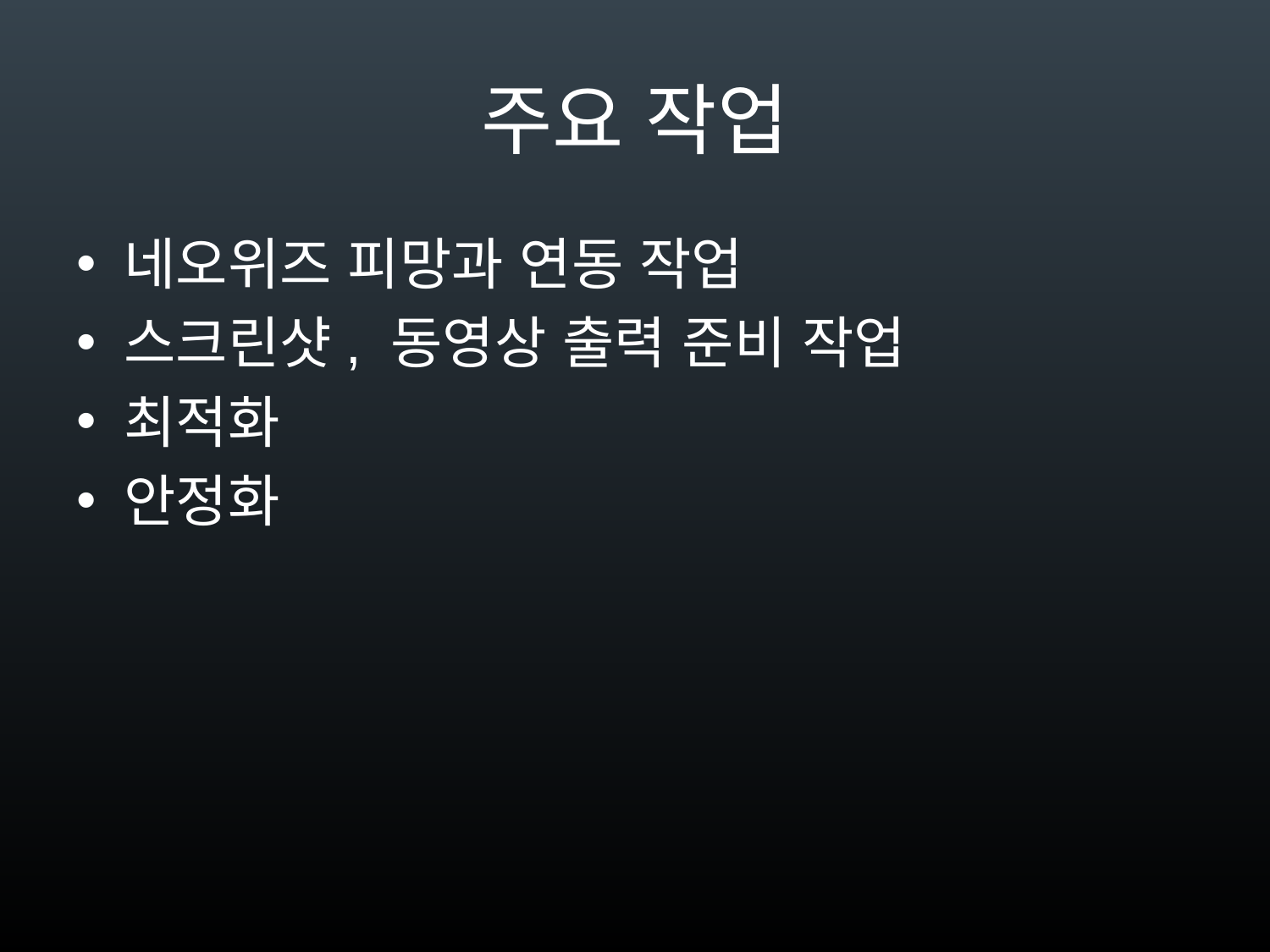

# 주요 작업
네오위즈 피망과 연동 작업
스크린샷, 동영상 출력 준비 작업
최적화
안정화